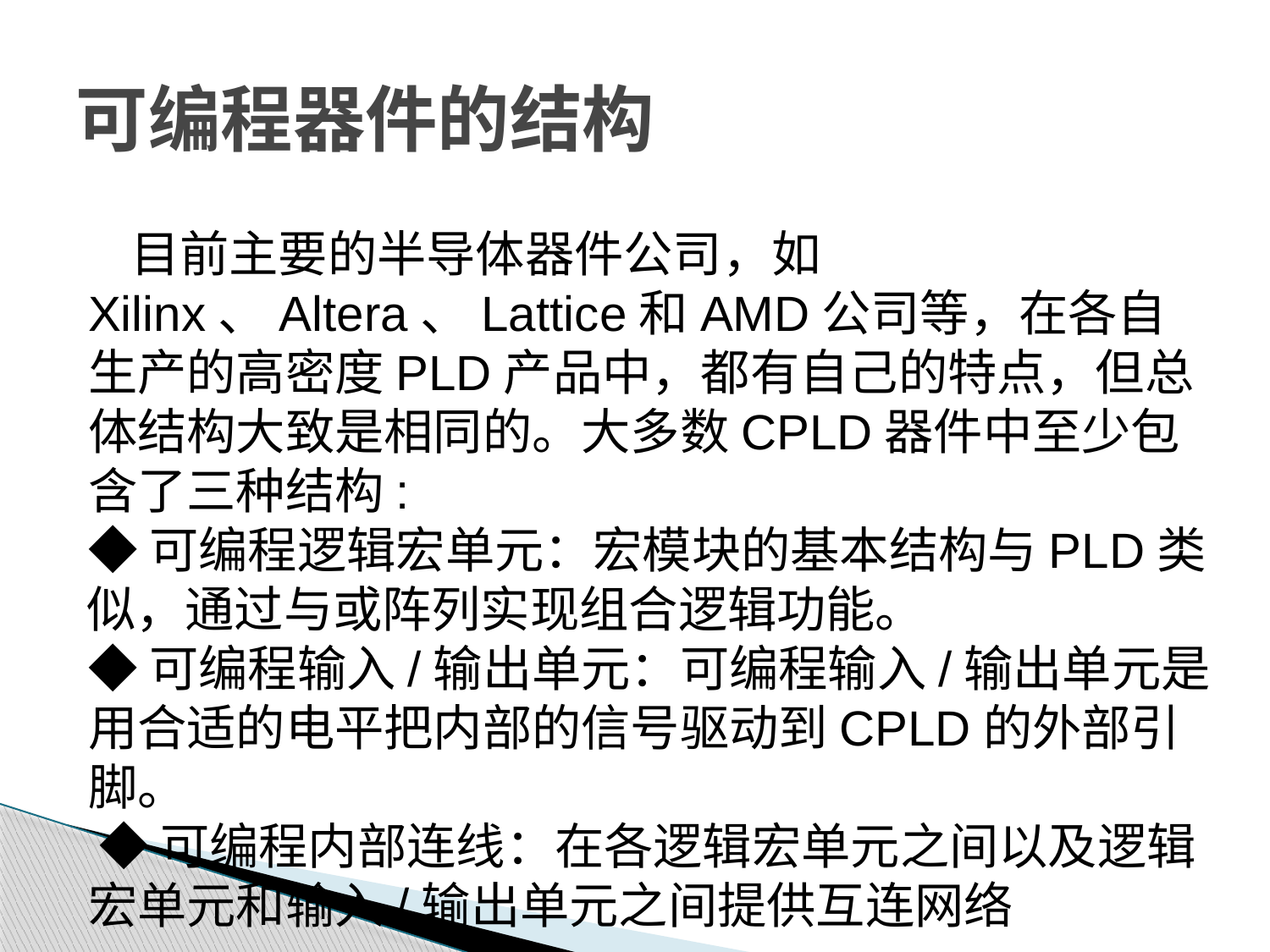

# 可编程器件的结构
      目前主要的半导体器件公司，如Xilinx、Altera、Lattice和AMD公司等，在各自生产的高密度PLD产品中，都有自己的特点，但总体结构大致是相同的。大多数CPLD器件中至少包含了三种结构:
 	◆可编程逻辑宏单元：宏模块的基本结构与PLD类
  似，通过与或阵列实现组合逻辑功能。
 	◆可编程输入/输出单元：可编程输入/输出单元是用合适的电平把内部的信号驱动到CPLD的外部引脚。
 	 ◆可编程内部连线：在各逻辑宏单元之间以及逻辑宏单元和输入/输出单元之间提供互连网络